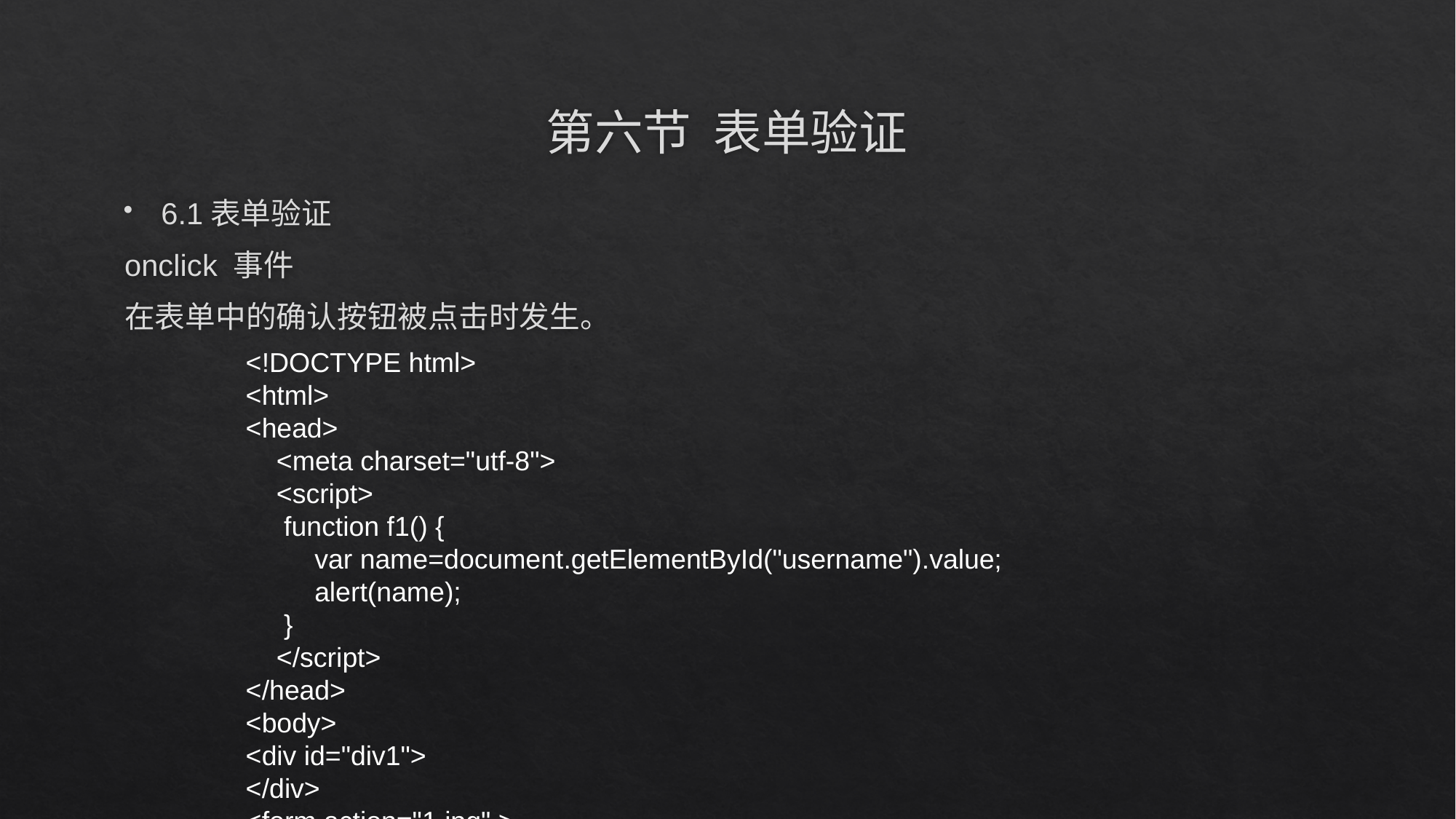

# 第六节  表单验证
6.1表单验证
onclick 事件
在表单中的确认按钮被点击时发生。

<!DOCTYPE html>
<html>
<head>
    <meta charset="utf-8">
    <script>
     function f1() {
         var name=document.getElementById("username").value;
         alert(name);
     }
    </script>
</head>
<body>
<div id="div1">
</div>
<form action="1.jpg" >
    name<input type="text" name="username" id="username"><br>
    <input type="submit" value="OK" onclick="f1()">
</form>
</body>
</html>